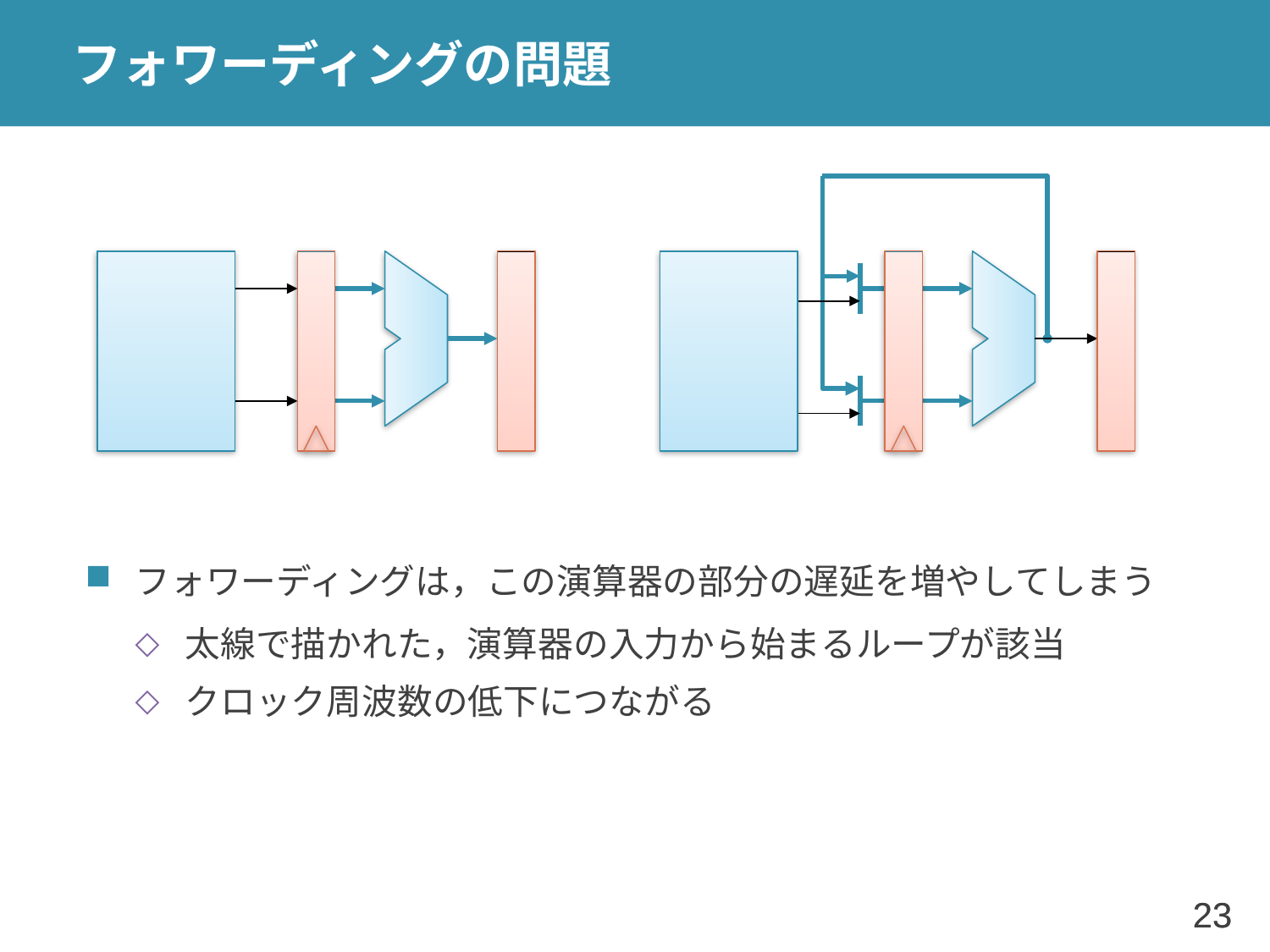

# フォワーディングの問題

フォワーディングは，この演算器の部分の遅延を増やしてしまう
太線で描かれた，演算器の入力から始まるループが該当
クロック周波数の低下につながる